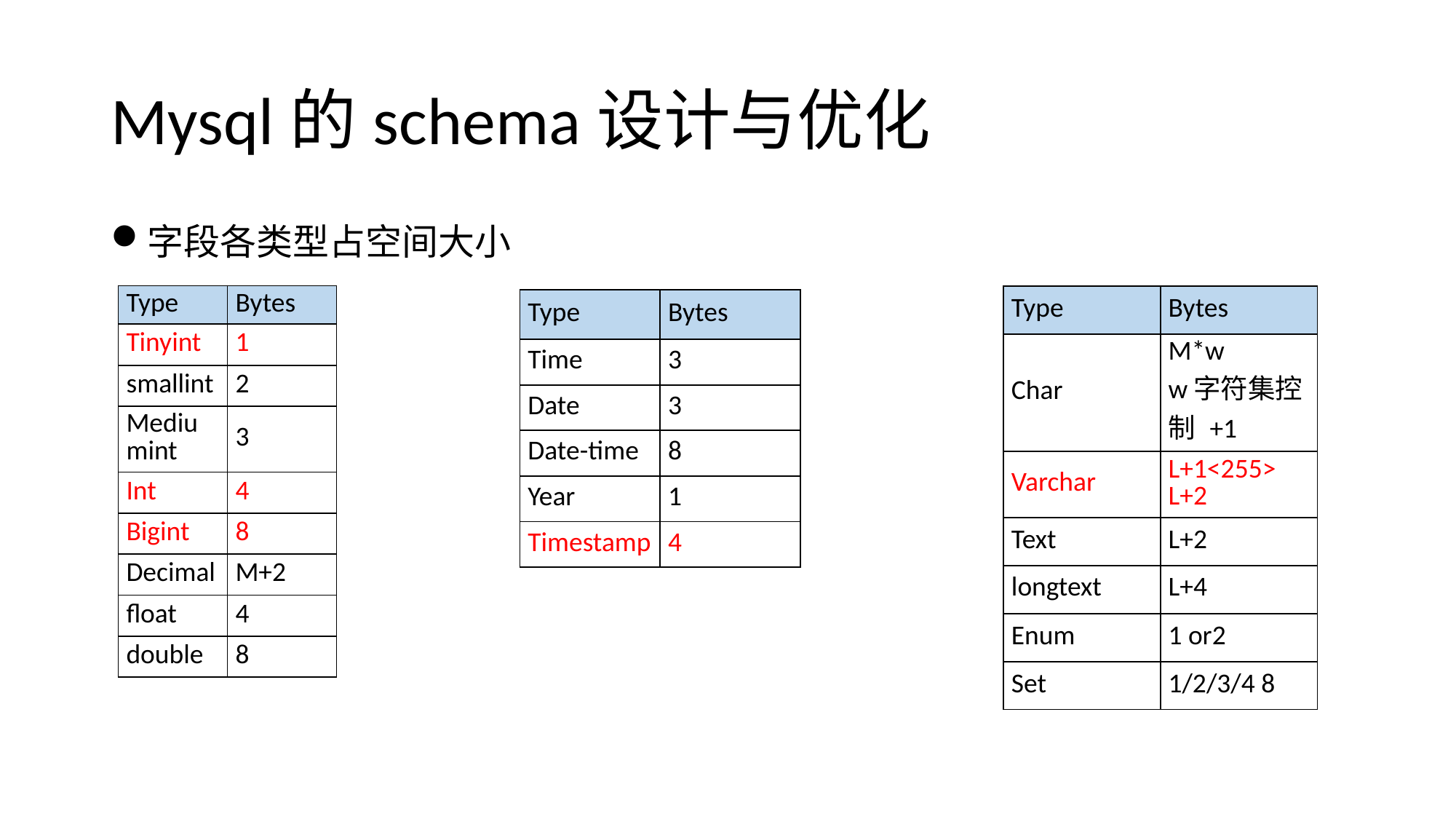

# Mysql的schema设计与优化
字段各类型占空间大小

| Type | Bytes |
| --- | --- |
| Tinyint | 1 |
| smallint | 2 |
| Mediumint | 3 |
| Int | 4 |
| Bigint | 8 |
| Decimal | M+2 |
| float | 4 |
| double | 8 |
| Type | Bytes |
| --- | --- |
| Char | M\*w w字符集控制 +1 |
| Varchar | L+1<255> L+2 |
| Text | L+2 |
| longtext | L+4 |
| Enum | 1 or2 |
| Set | 1/2/3/4 8 |
| Type | Bytes |
| --- | --- |
| Time | 3 |
| Date | 3 |
| Date-time | 8 |
| Year | 1 |
| Timestamp | 4 |